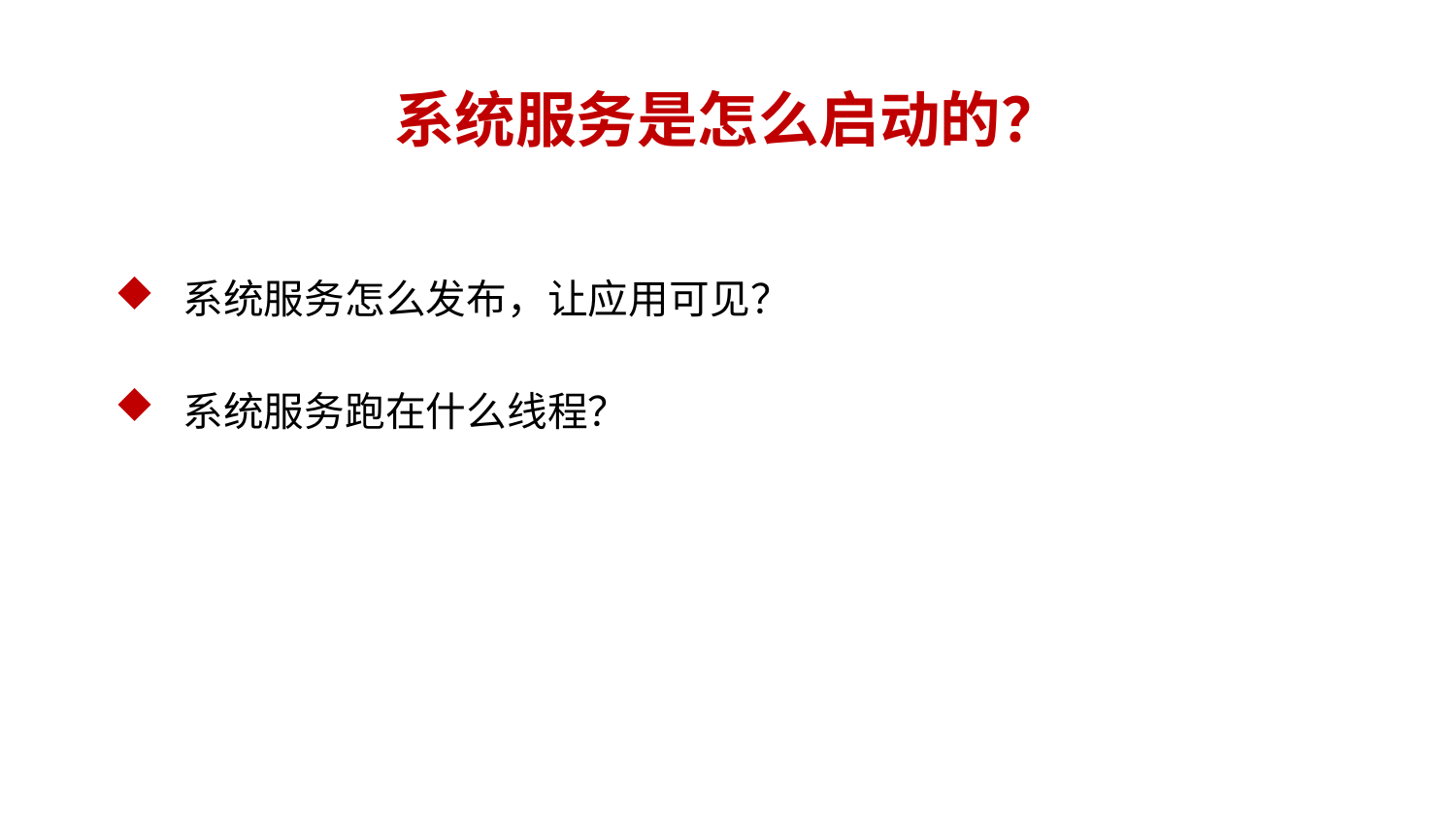

# 系统服务是怎么启动的？
  系统服务怎么发布，让应用可见？
  系统服务跑在什么线程？